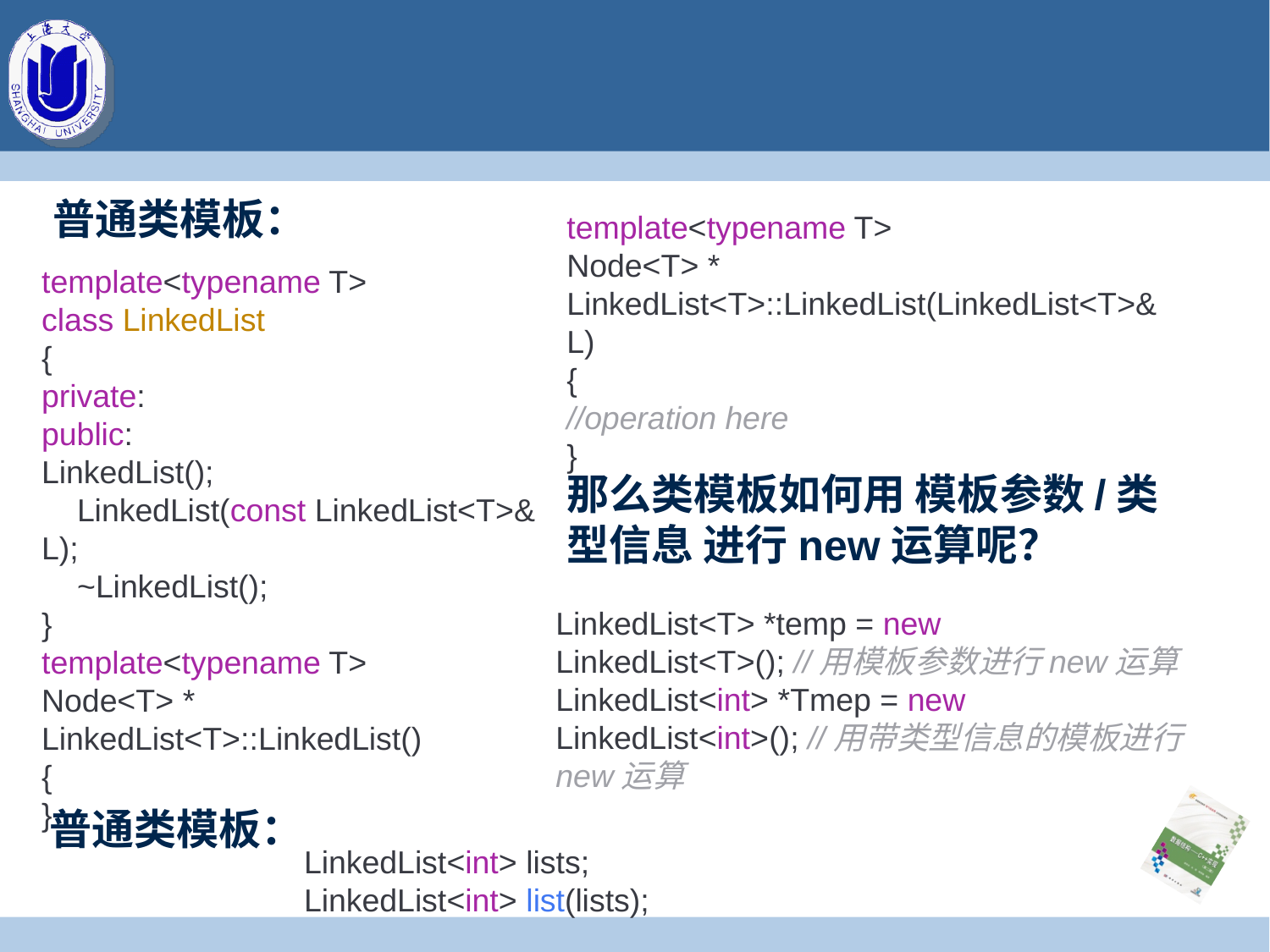

#
普通类模板：
template<typename T>
Node<T> * LinkedList<T>::LinkedList(LinkedList<T>& L)
{
//operation here
}
template<typename T>
class LinkedList
{
private:
public:
LinkedList();
    LinkedList(const LinkedList<T>& L);
    ~LinkedList();
}
template<typename T>
Node<T> * LinkedList<T>::LinkedList()
{
}
那么类模板如何用 模板参数/类型信息 进行new运算呢？
LinkedList<T> *temp = new LinkedList<T>(); //用模板参数进行new运算
LinkedList<int> *Tmep = new LinkedList<int>(); //用带类型信息的模板进行new运算
普通类模板：
LinkedList<int> lists;
LinkedList<int> list(lists);